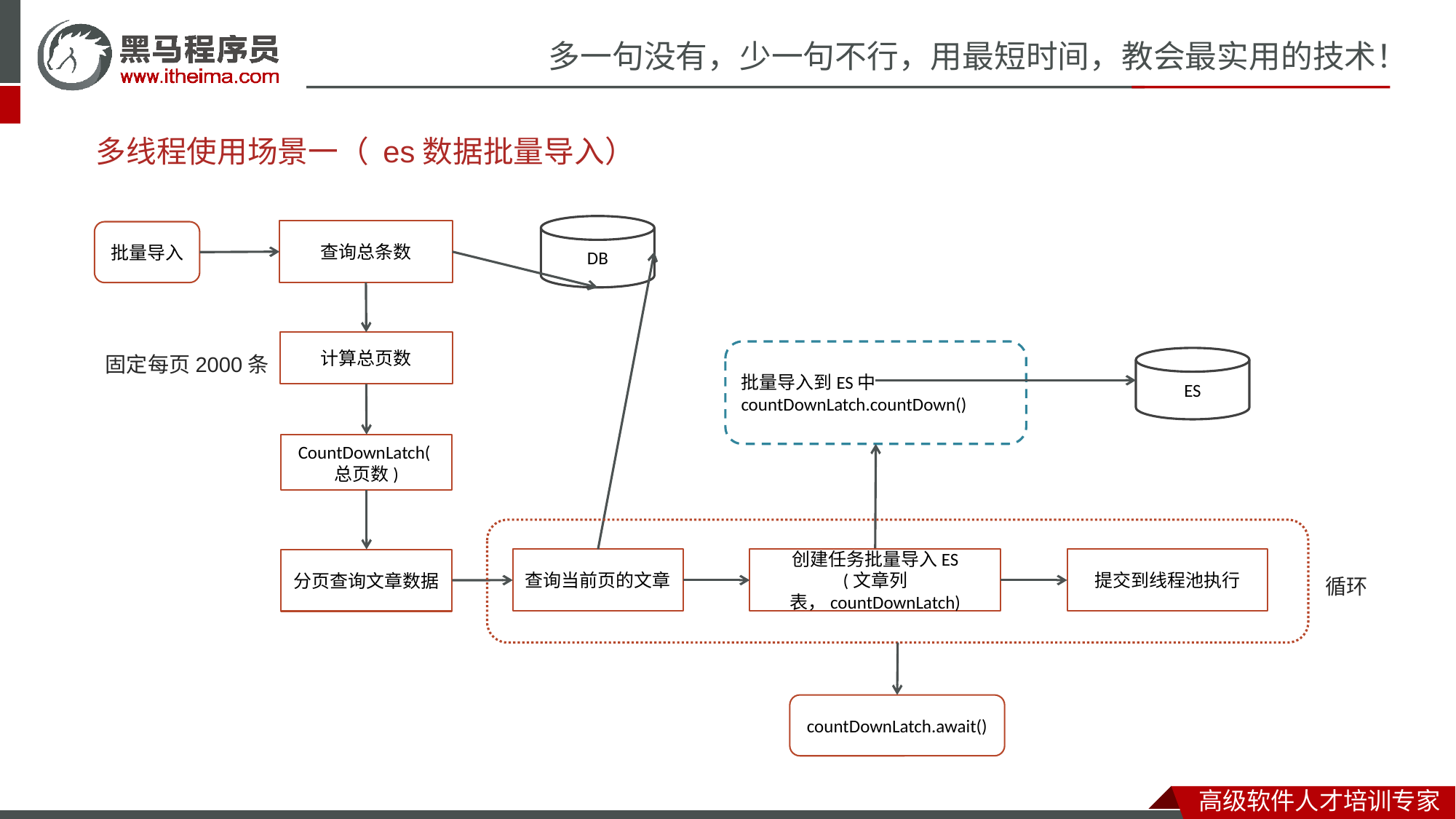

# 多线程使用场景一（ es数据批量导入）
DB
查询总条数
批量导入
计算总页数
固定每页2000条
批量导入到ES中
countDownLatch.countDown()
ES
CountDownLatch(总页数)

查询当前页的文章
创建任务批量导入ES
(文章列表，countDownLatch)
提交到线程池执行
分页查询文章数据
循环
countDownLatch.await()